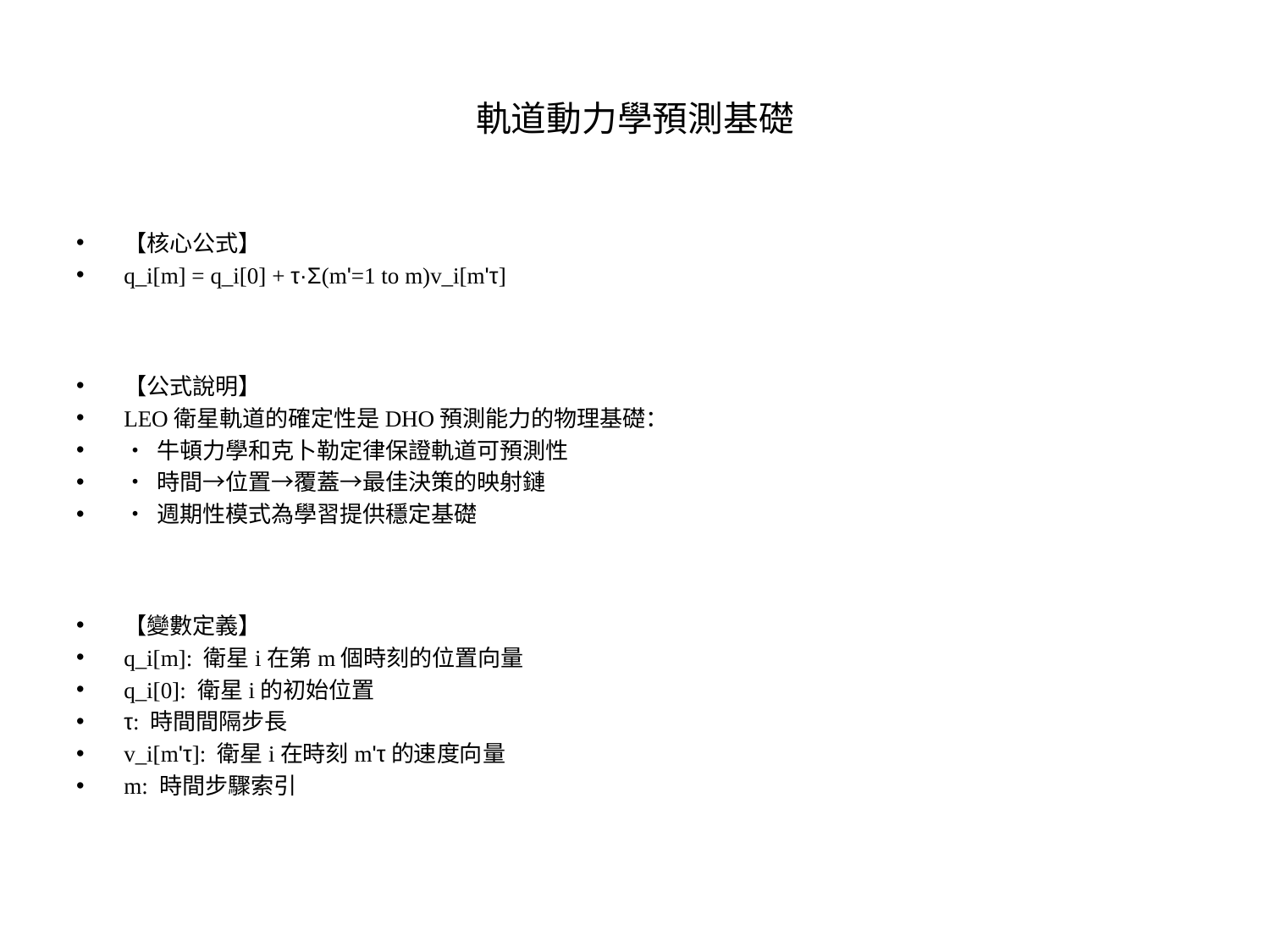

# 軌道動力學預測基礎
【核心公式】
q_i[m] = q_i[0] + τ·Σ(m'=1 to m)v_i[m'τ]

【公式說明】
LEO衛星軌道的確定性是DHO預測能力的物理基礎：
• 牛頓力學和克卜勒定律保證軌道可預測性
• 時間→位置→覆蓋→最佳決策的映射鏈
• 週期性模式為學習提供穩定基礎

【變數定義】
q_i[m]: 衛星i在第m個時刻的位置向量
q_i[0]: 衛星i的初始位置
τ: 時間間隔步長
v_i[m'τ]: 衛星i在時刻m'τ的速度向量
m: 時間步驟索引